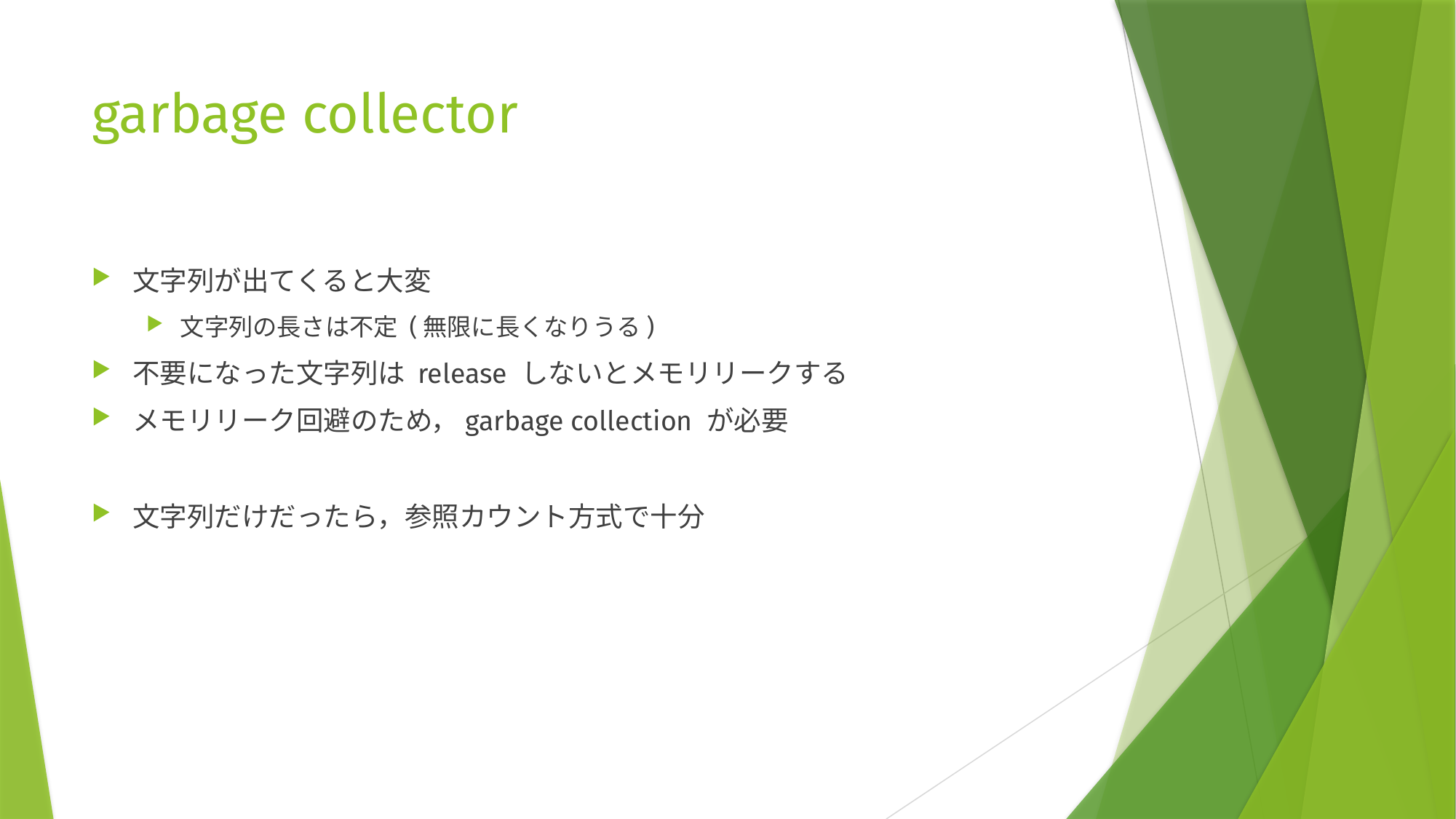

# garbage collector
文字列が出てくると大変
文字列の長さは不定 (無限に長くなりうる)
不要になった文字列は release しないとメモリリークする
メモリリーク回避のため，garbage collection が必要

文字列だけだったら，参照カウント方式で十分